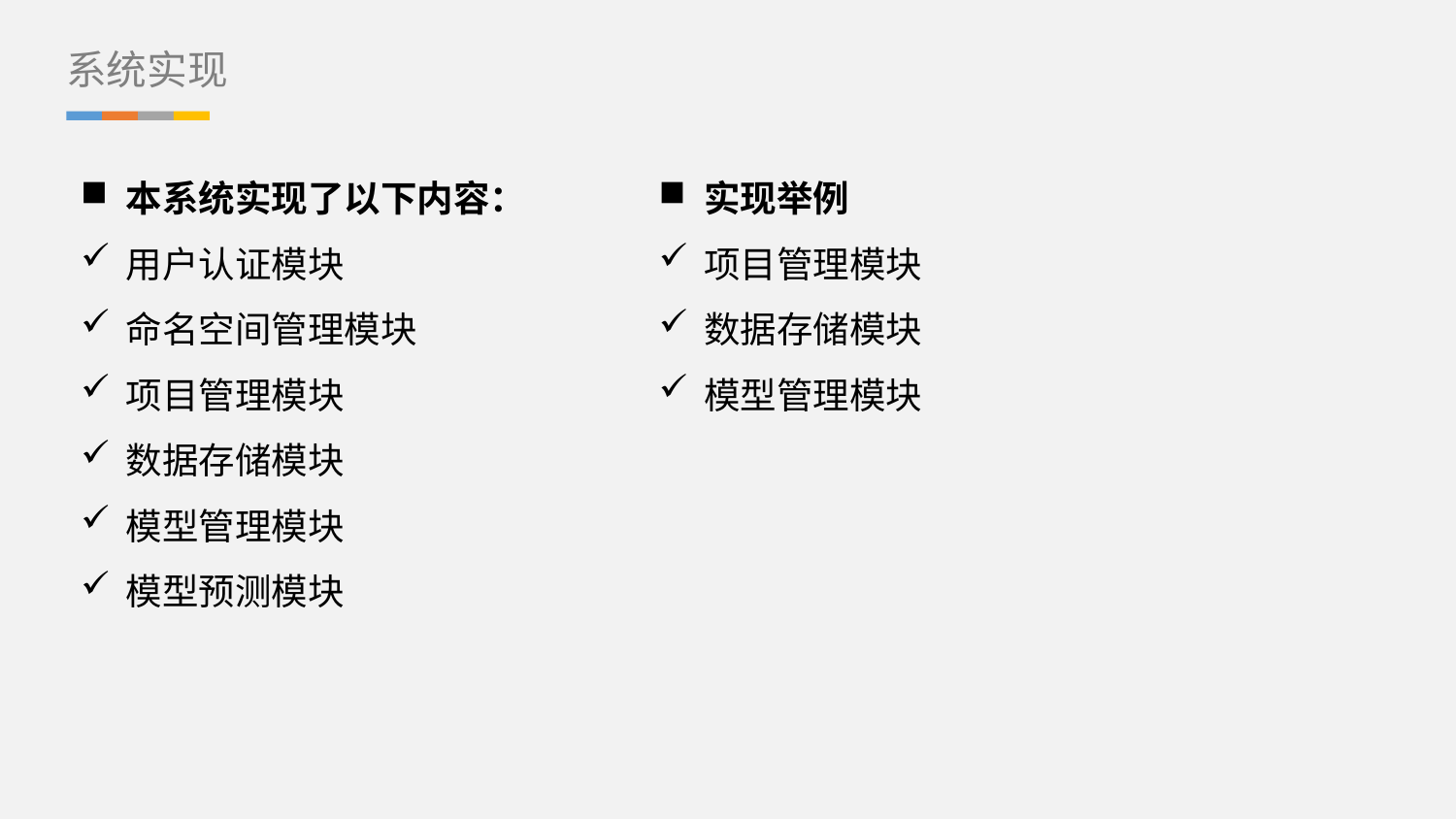

系统实现

本系统实现了以下内容：
用户认证模块
命名空间管理模块
项目管理模块
数据存储模块
模型管理模块
模型预测模块

实现举例
项目管理模块
数据存储模块
模型管理模块